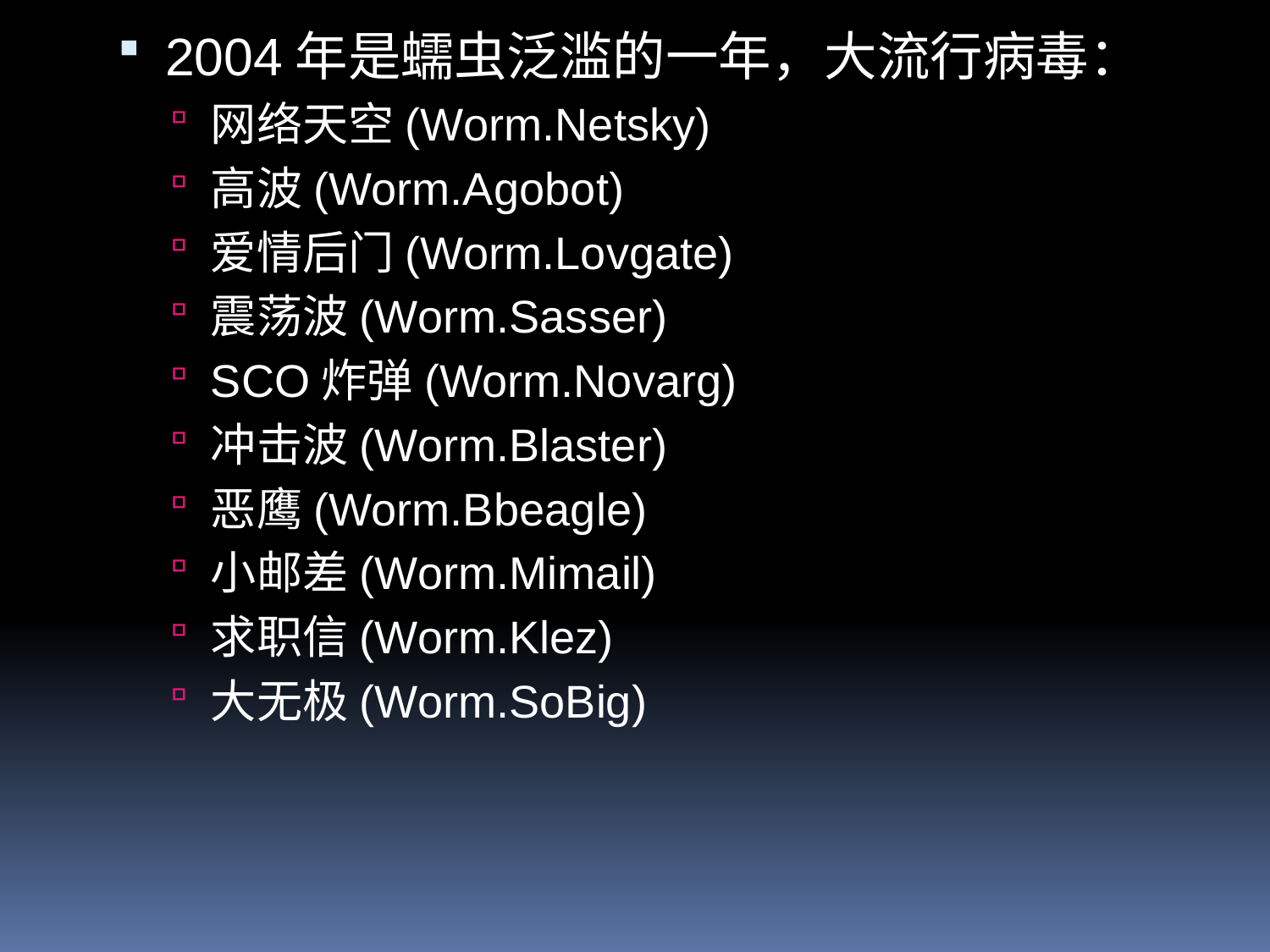

2004年是蠕虫泛滥的一年，大流行病毒：
网络天空(Worm.Netsky)
高波(Worm.Agobot)
爱情后门(Worm.Lovgate)
震荡波(Worm.Sasser)
SCO炸弹(Worm.Novarg)
冲击波(Worm.Blaster)
恶鹰(Worm.Bbeagle)
小邮差(Worm.Mimail)
求职信(Worm.Klez)
大无极(Worm.SoBig)